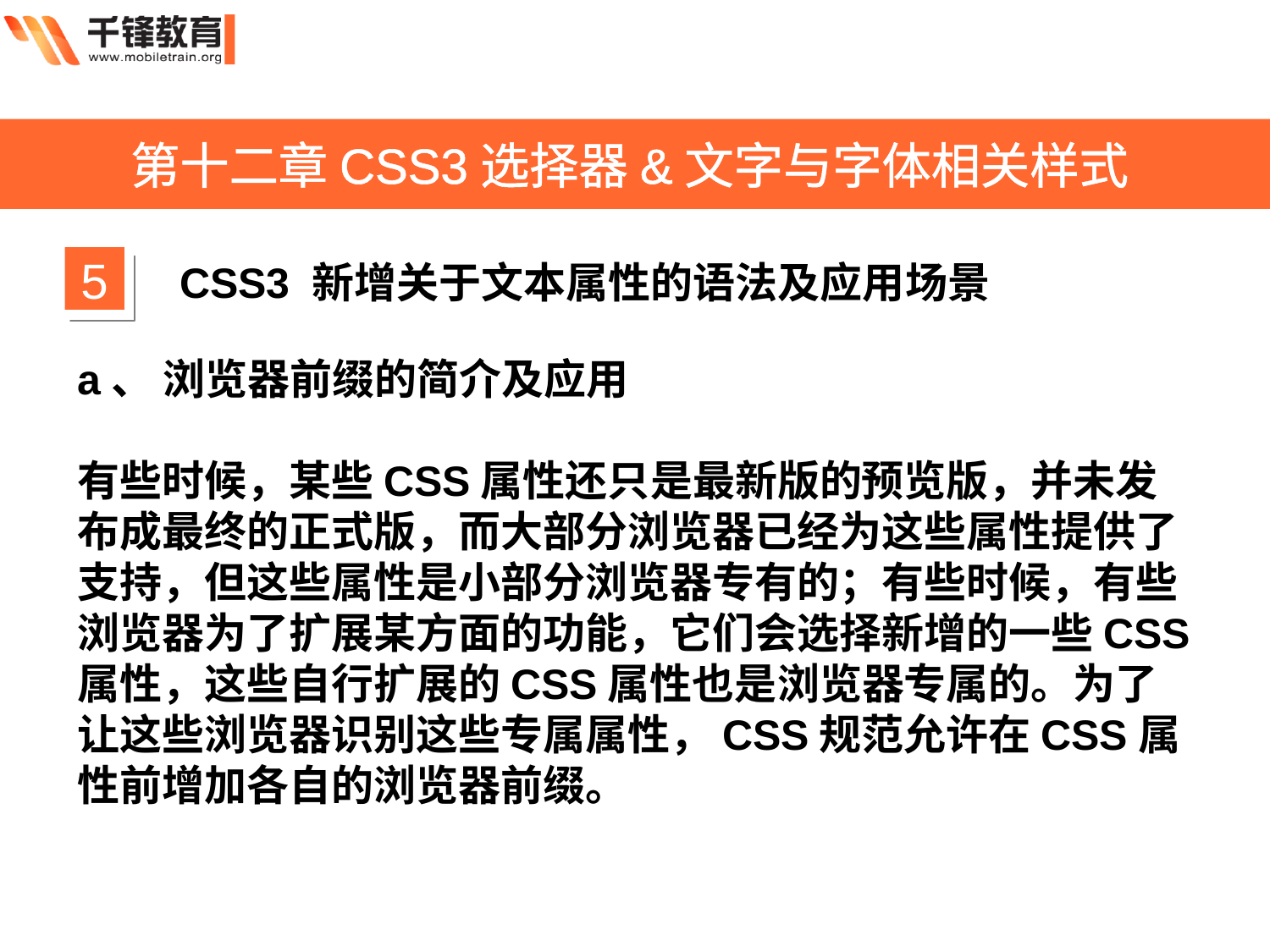

第十二章CSS3选择器&文字与字体相关样式
5

CSS3 新增关于文本属性的语法及应用场景

a、 浏览器前缀的简介及应用

有些时候，某些CSS属性还只是最新版的预览版，并未发布成最终的正式版，而大部分浏览器已经为这些属性提供了支持，但这些属性是小部分浏览器专有的；有些时候，有些浏览器为了扩展某方面的功能，它们会选择新增的一些CSS属性，这些自行扩展的CSS属性也是浏览器专属的。为了让这些浏览器识别这些专属属性，CSS规范允许在CSS属性前增加各自的浏览器前缀。